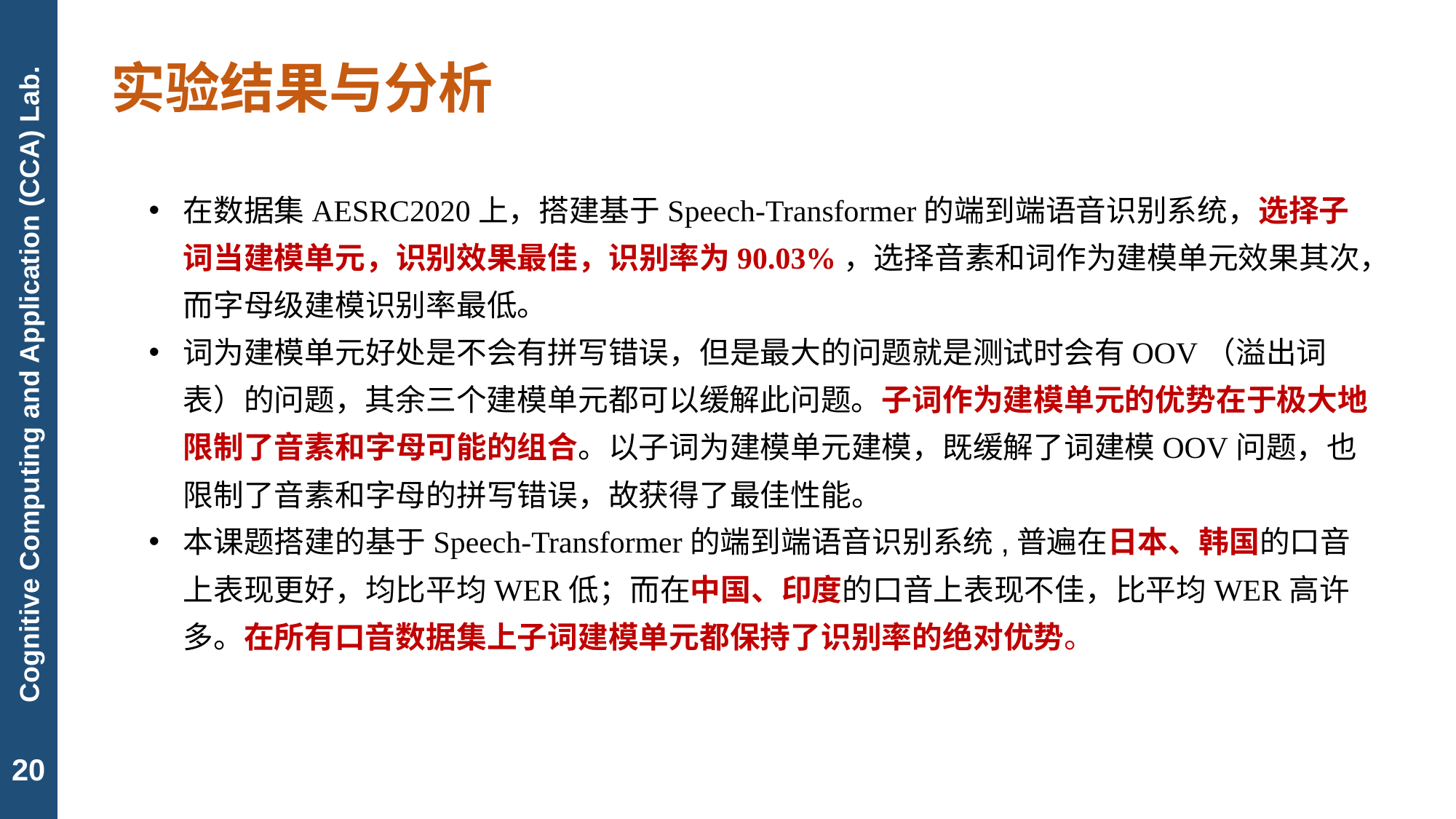

# 实验结果与分析
在数据集AESRC2020上，搭建基于Speech-Transformer的端到端语音识别系统，选择子词当建模单元，识别效果最佳，识别率为90.03%，选择音素和词作为建模单元效果其次，而字母级建模识别率最低。
词为建模单元好处是不会有拼写错误，但是最大的问题就是测试时会有OOV（溢出词表）的问题，其余三个建模单元都可以缓解此问题。子词作为建模单元的优势在于极大地限制了音素和字母可能的组合。以子词为建模单元建模，既缓解了词建模OOV问题，也限制了音素和字母的拼写错误，故获得了最佳性能。
本课题搭建的基于Speech-Transformer的端到端语音识别系统,普遍在日本、韩国的口音上表现更好，均比平均WER低；而在中国、印度的口音上表现不佳，比平均WER高许多。在所有口音数据集上子词建模单元都保持了识别率的绝对优势。
20